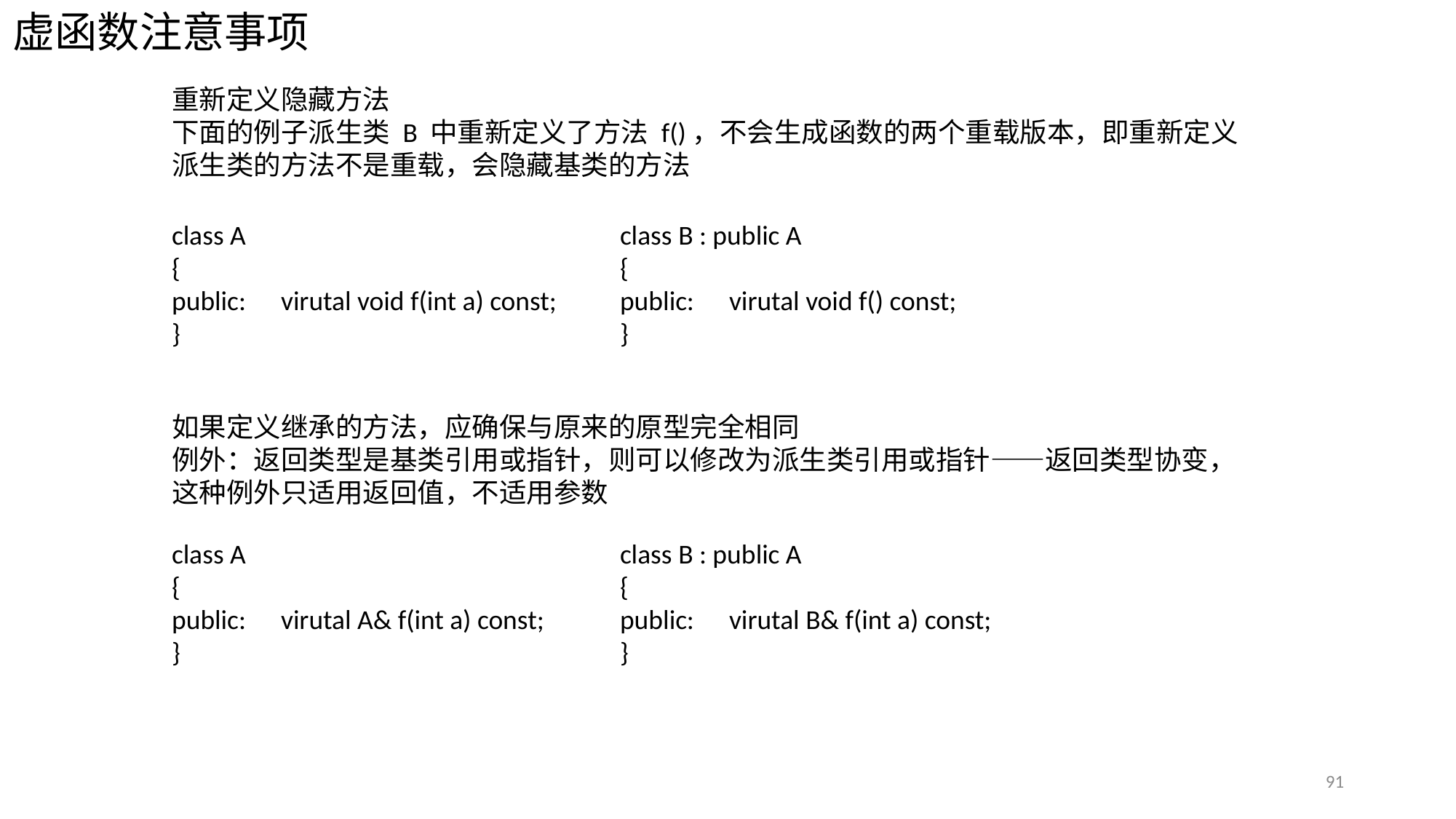

虚函数注意事项
重新定义隐藏方法
下面的例子派生类 B 中重新定义了方法 f()，不会生成函数的两个重载版本，即重新定义派生类的方法不是重载，会隐藏基类的方法

如果定义继承的方法，应确保与原来的原型完全相同
例外：返回类型是基类引用或指针，则可以修改为派生类引用或指针——返回类型协变，这种例外只适用返回值，不适用参数

class A
{
public:	virutal void f(int a) const;
}
class B : public A
{
public:	virutal void f() const;
}
class A
{
public:	virutal A& f(int a) const;
}
class B : public A
{
public:	virutal B& f(int a) const;
}
91